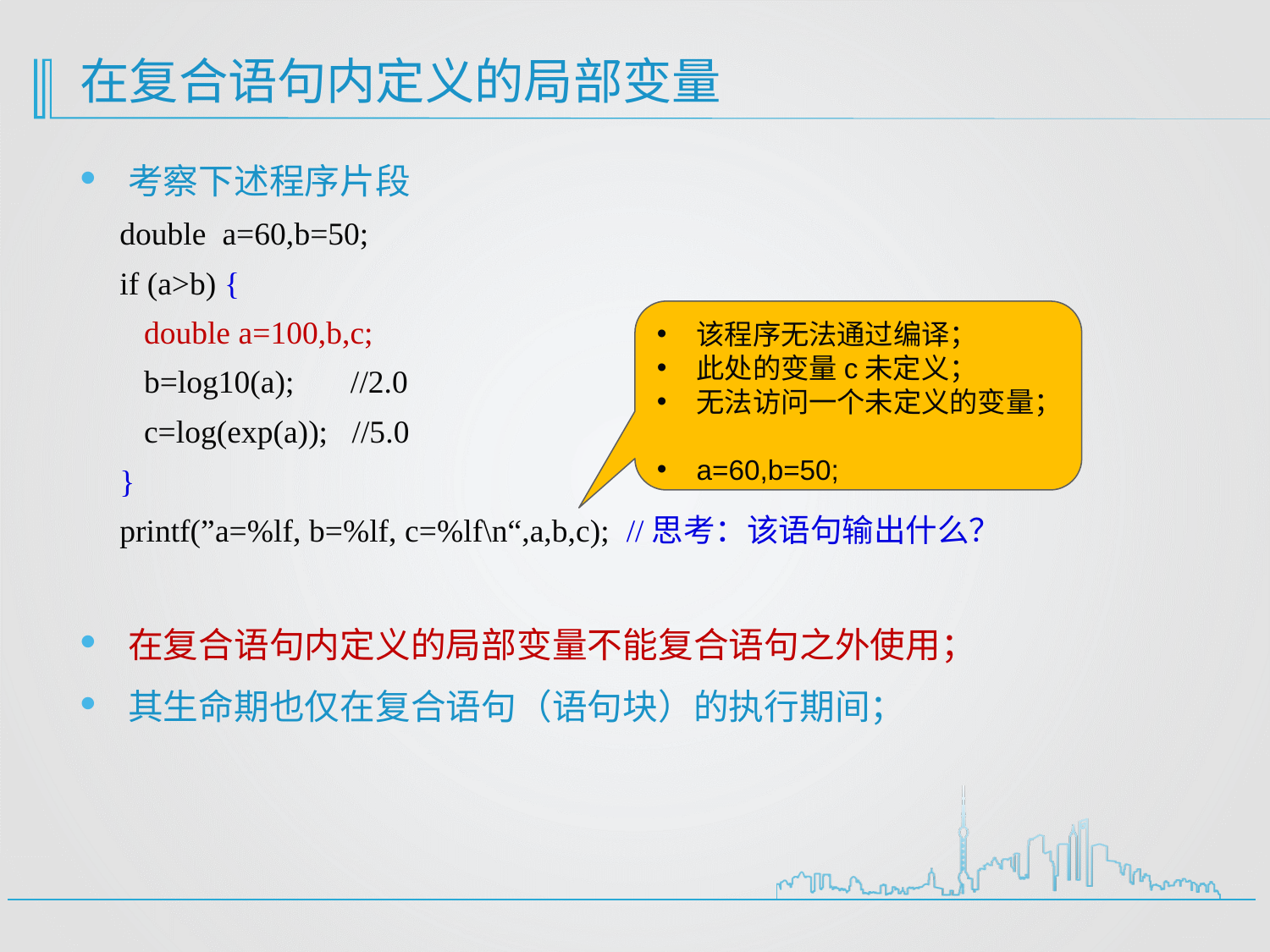

# 在复合语句内定义的局部变量
考察下述程序片段
double  a=60,b=50;
if (a>b) {
   double a=100,b,c;
   b=log10(a);       //2.0
   c=log(exp(a));   //5.0
}
printf(”a=%lf, b=%lf, c=%lf\n“,a,b,c);  //思考：该语句输出什么？

在复合语句内定义的局部变量不能复合语句之外使用；
其生命期也仅在复合语句（语句块）的执行期间；

该程序无法通过编译；
此处的变量c未定义；
无法访问一个未定义的变量；

a=60,b=50;